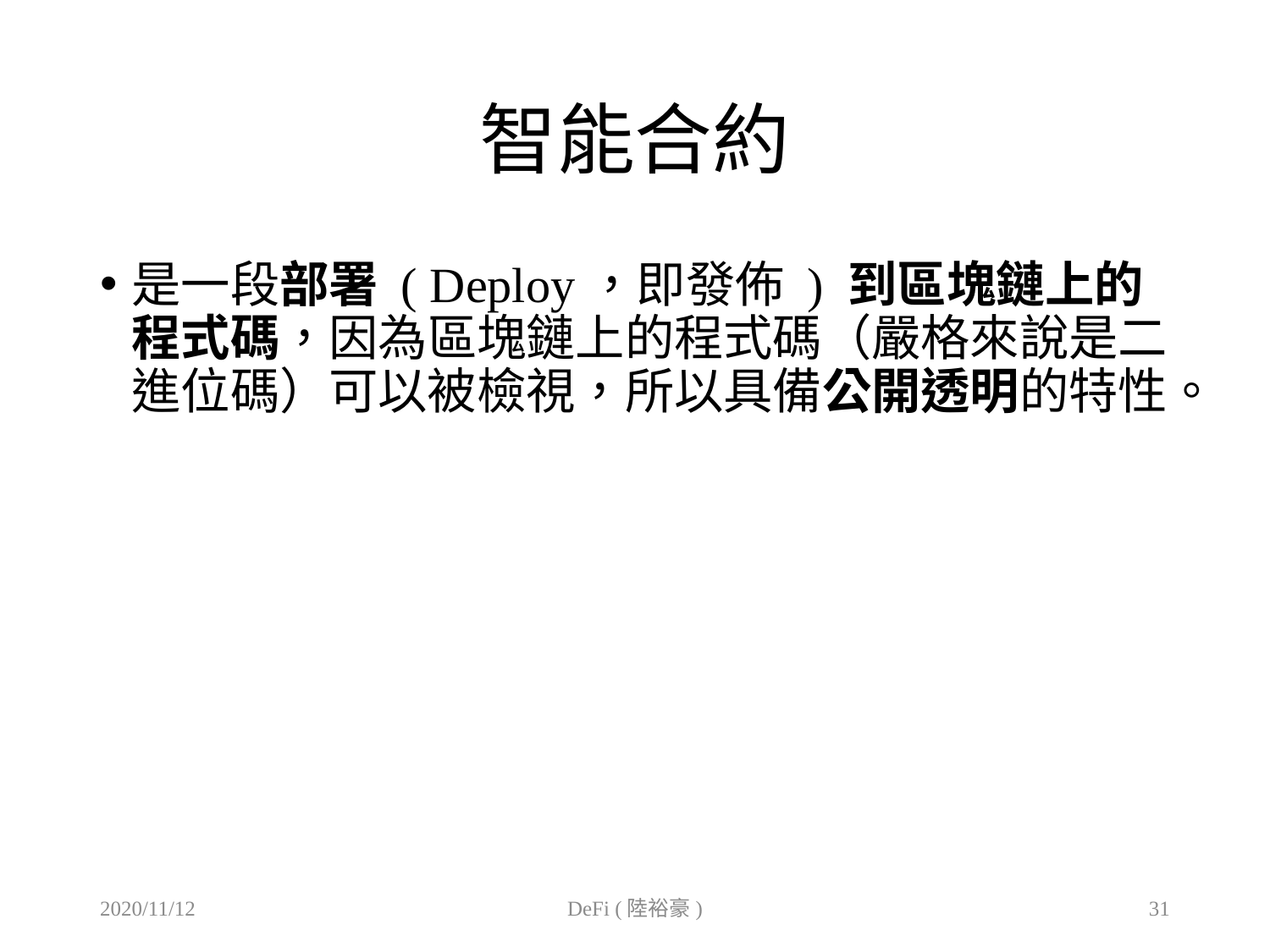

# 智能合約
是一段部署 ( Deploy，即發佈 ) 到區塊鏈上的程式碼，因為區塊鏈上的程式碼（嚴格來說是二進位碼）可以被檢視，所以具備公開透明的特性。
2020/11/12
DeFi (陸裕豪)
31